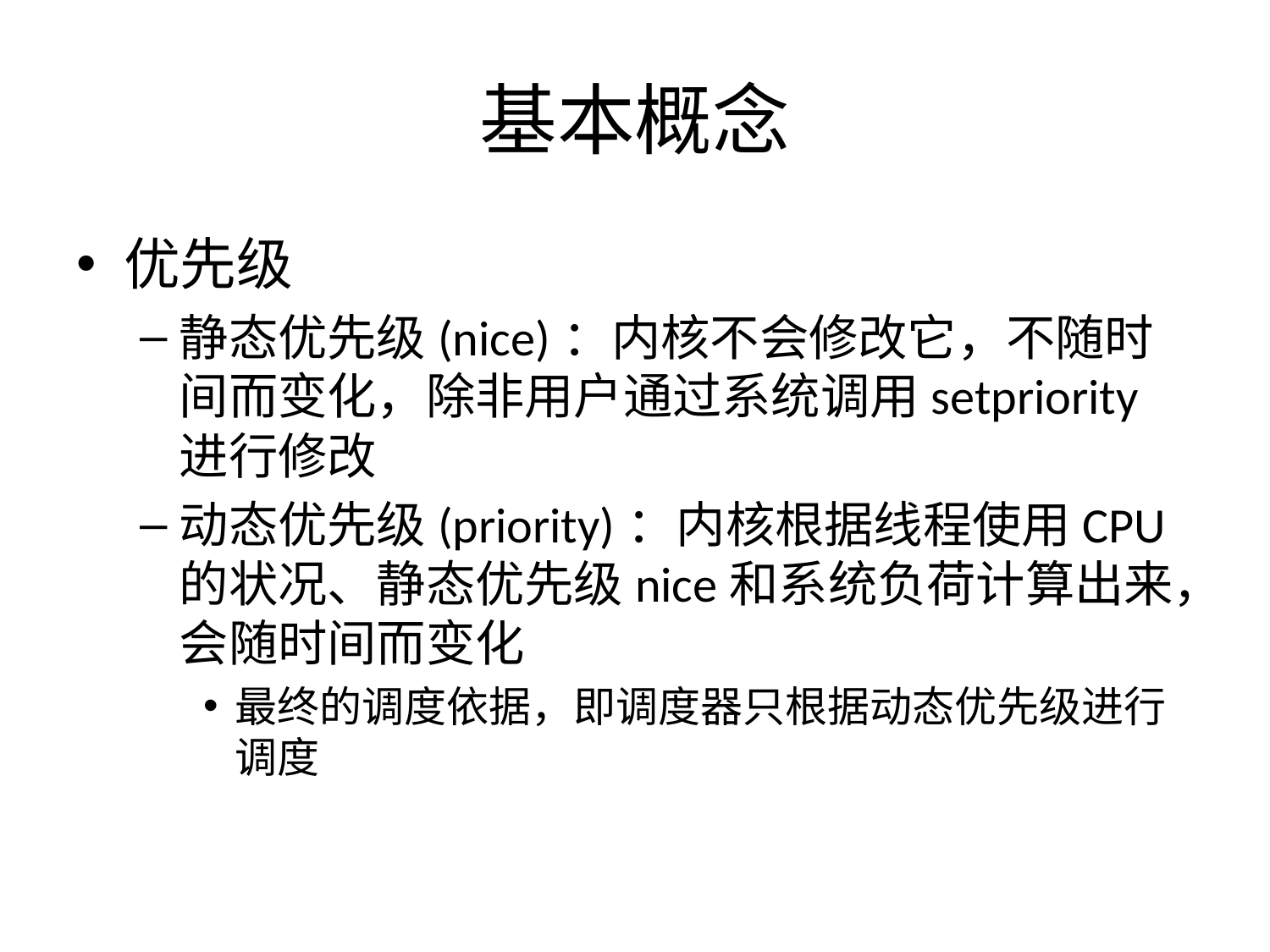

# 基本概念
优先级
静态优先级(nice)：内核不会修改它，不随时间而变化，除非用户通过系统调用setpriority进行修改
动态优先级(priority)：内核根据线程使用CPU的状况、静态优先级nice和系统负荷计算出来，会随时间而变化
最终的调度依据，即调度器只根据动态优先级进行调度